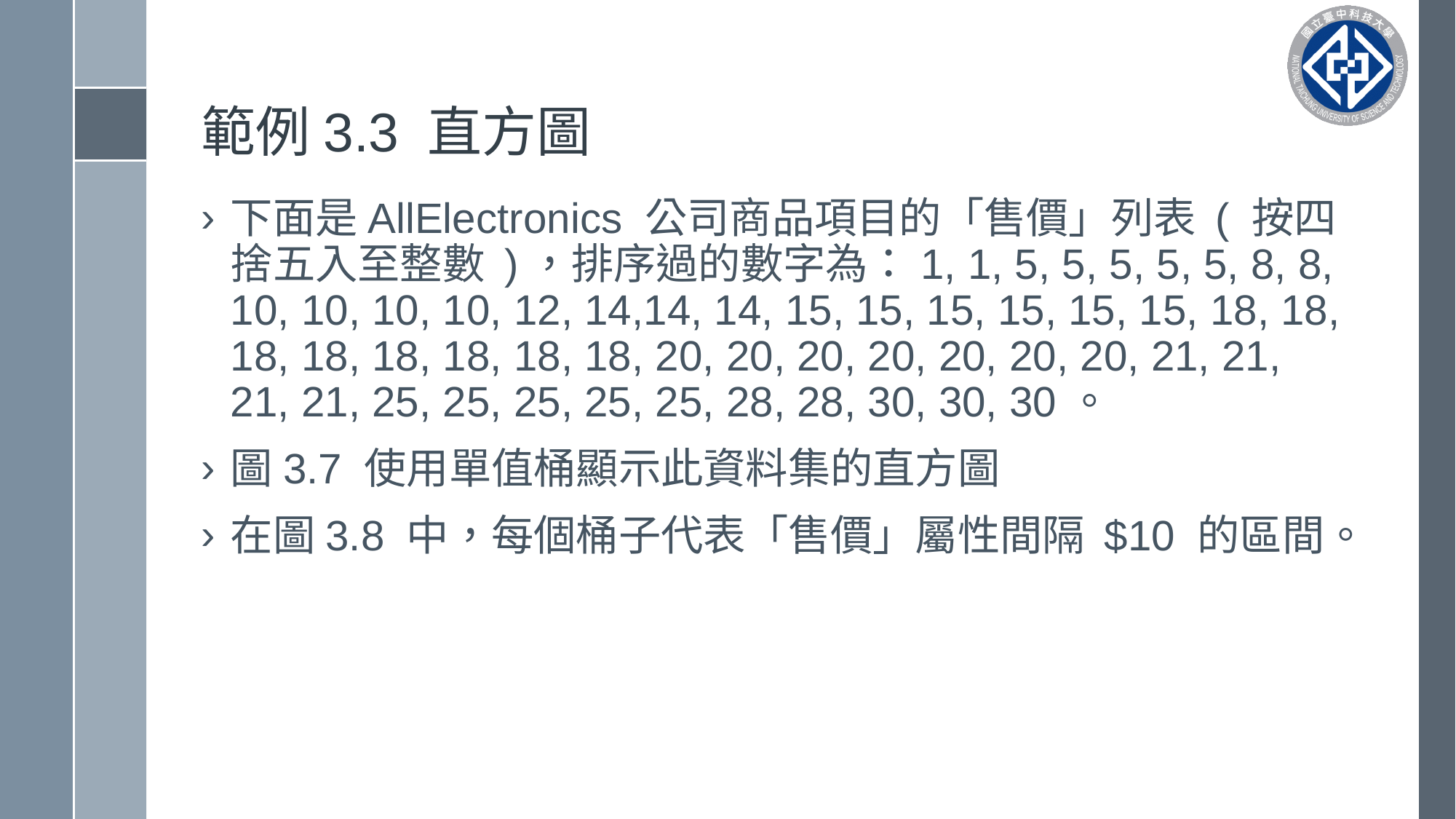

# 範例3.3 直方圖
下面是AllElectronics 公司商品項目的「售價」列表 ( 按四捨五入至整數 )，排序過的數字為：1, 1, 5, 5, 5, 5, 5, 8, 8, 10, 10, 10, 10, 12, 14,14, 14, 15, 15, 15, 15, 15, 15, 18, 18, 18, 18, 18, 18, 18, 18, 20, 20, 20, 20, 20, 20, 20, 21, 21, 21, 21, 25, 25, 25, 25, 25, 28, 28, 30, 30, 30。
圖3.7 使用單值桶顯示此資料集的直方圖
在圖3.8 中，每個桶子代表「售價」屬性間隔 $10 的區間。